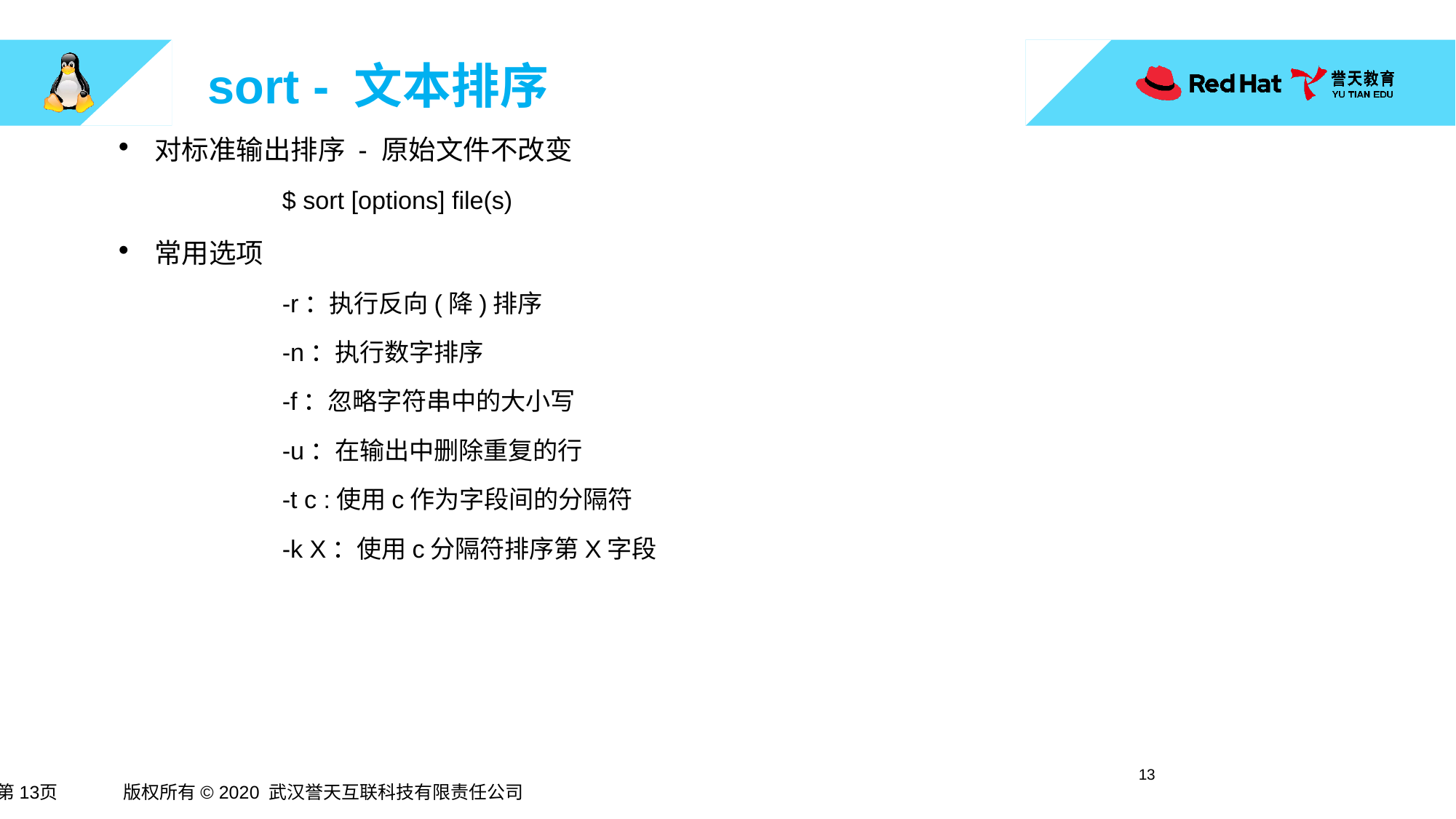

# sort - 文本排序
对标准输出排序 - 原始文件不改变
	$ sort [options] file(s)
常用选项
	-r：执行反向(降)排序
	-n：执行数字排序
	-f：忽略字符串中的大小写
	-u：在输出中删除重复的行
	-t c :使用c作为字段间的分隔符
	-k X：使用c分隔符排序第X字段
13